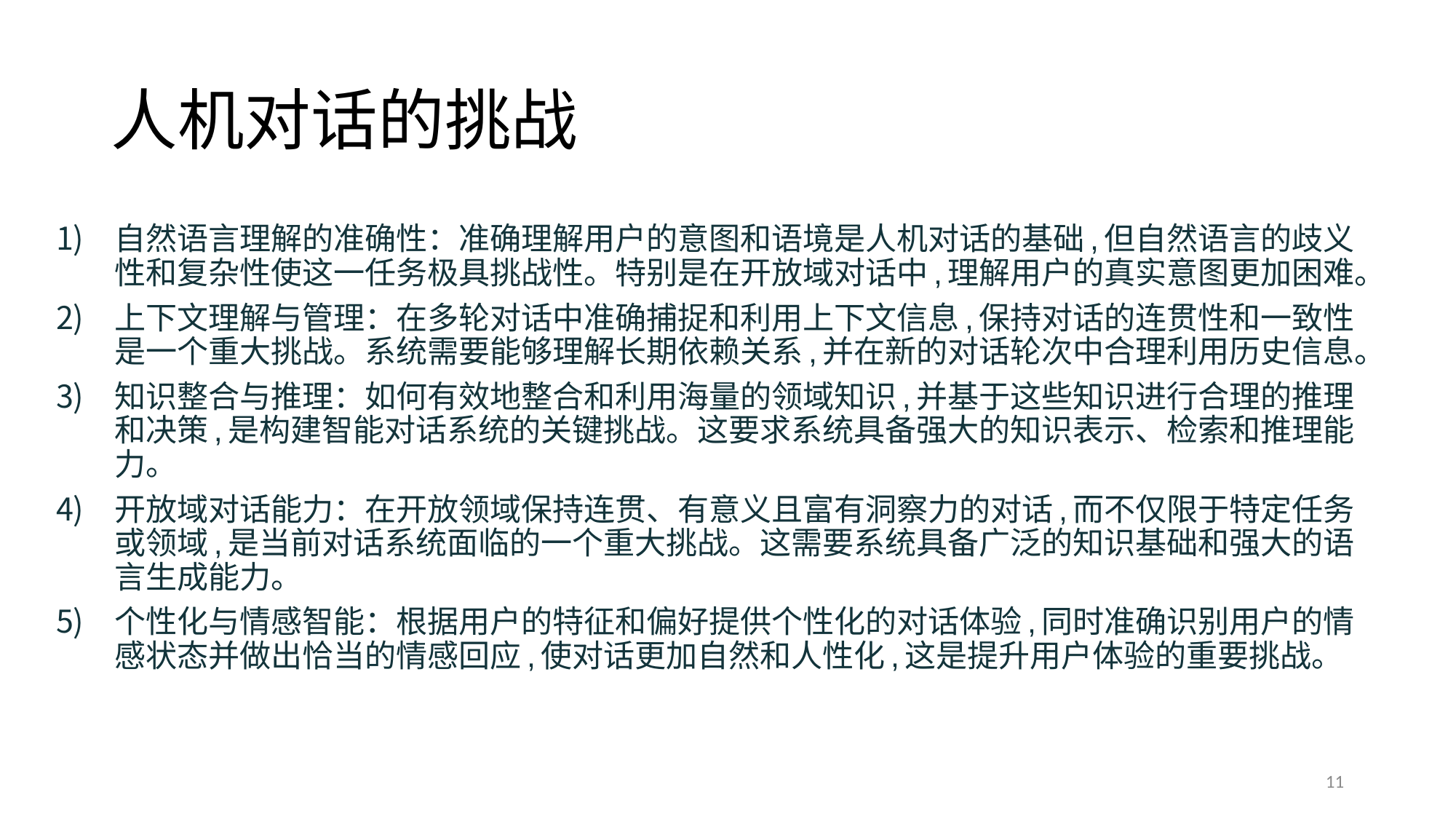

# 人机对话的挑战
自然语言理解的准确性：准确理解用户的意图和语境是人机对话的基础,但自然语言的歧义性和复杂性使这一任务极具挑战性。特别是在开放域对话中,理解用户的真实意图更加困难。
上下文理解与管理：在多轮对话中准确捕捉和利用上下文信息,保持对话的连贯性和一致性是一个重大挑战。系统需要能够理解长期依赖关系,并在新的对话轮次中合理利用历史信息。
知识整合与推理：如何有效地整合和利用海量的领域知识,并基于这些知识进行合理的推理和决策,是构建智能对话系统的关键挑战。这要求系统具备强大的知识表示、检索和推理能力。
开放域对话能力：在开放领域保持连贯、有意义且富有洞察力的对话,而不仅限于特定任务或领域,是当前对话系统面临的一个重大挑战。这需要系统具备广泛的知识基础和强大的语言生成能力。
个性化与情感智能：根据用户的特征和偏好提供个性化的对话体验,同时准确识别用户的情感状态并做出恰当的情感回应,使对话更加自然和人性化,这是提升用户体验的重要挑战。

11